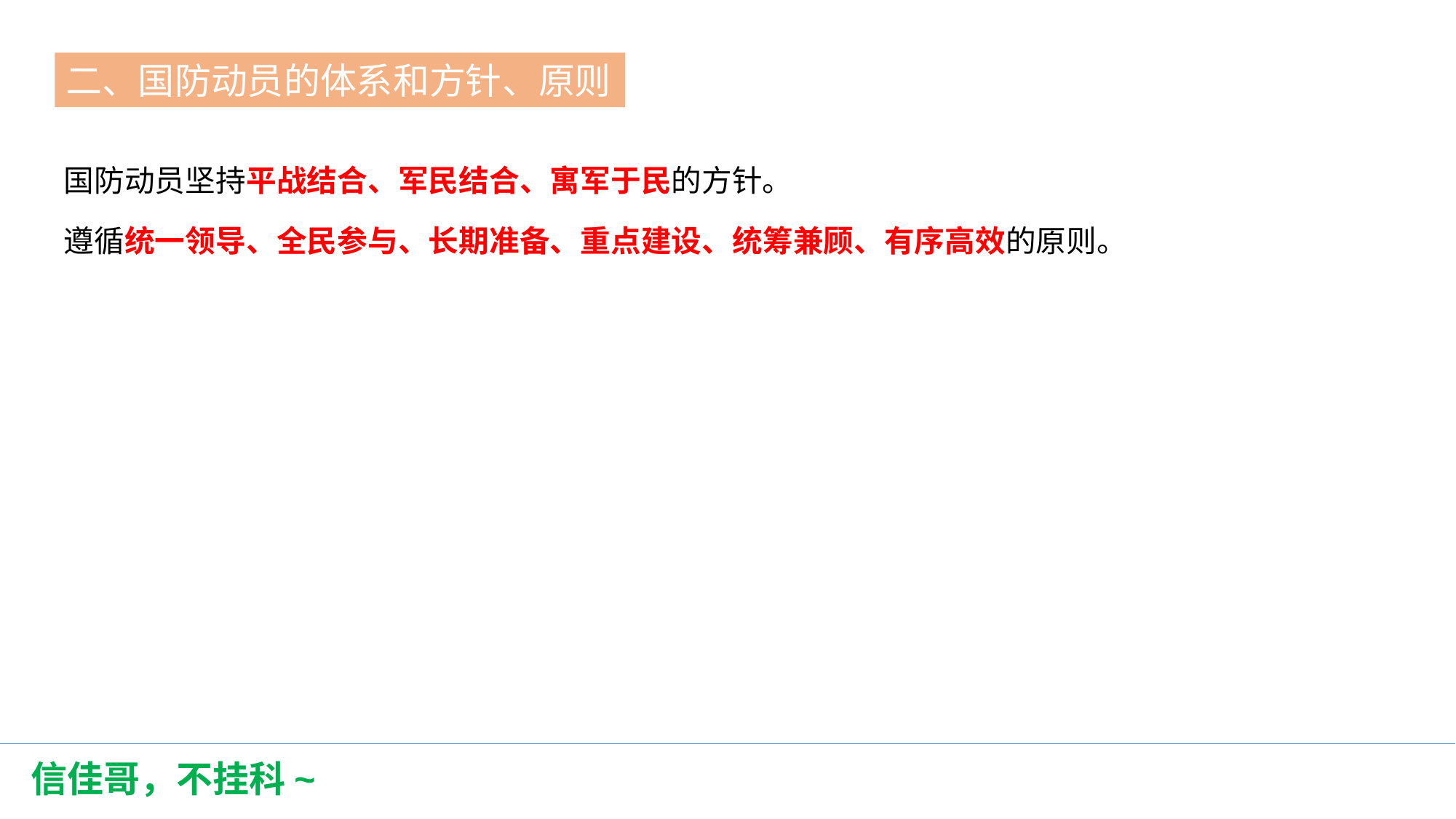

二、国防动员的体系和方针、原则
第一节
国防动员坚持平战结合、军民结合、寓军于民的方针。
遵循统一领导、全民参与、长期准备、重点建设、统筹兼顾、有序高效的原则。